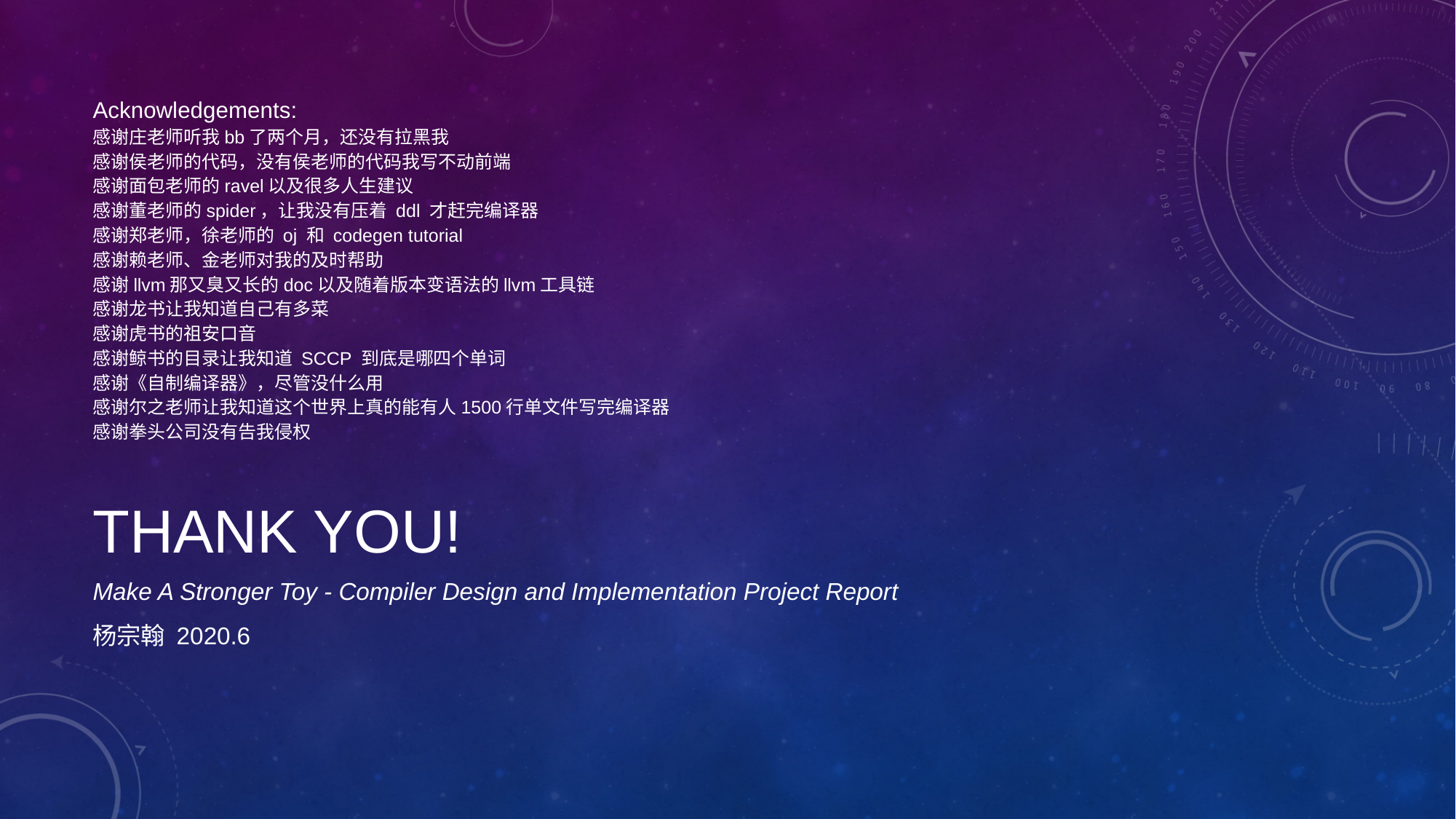

Acknowledgements:
感谢庄老师听我bb了两个月，还没有拉黑我
感谢侯老师的代码，没有侯老师的代码我写不动前端
感谢面包老师的ravel以及很多人生建议
感谢董老师的spider，让我没有压着 ddl 才赶完编译器
感谢郑老师，徐老师的 oj 和 codegen tutorial
感谢赖老师、金老师对我的及时帮助
感谢llvm那又臭又长的doc以及随着版本变语法的llvm工具链
感谢龙书让我知道自己有多菜
感谢虎书的祖安口音
感谢鲸书的目录让我知道 SCCP 到底是哪四个单词
感谢《自制编译器》，尽管没什么用
感谢尔之老师让我知道这个世界上真的能有人1500行单文件写完编译器
感谢拳头公司没有告我侵权
# Thank you!
Make A Stronger Toy - Compiler Design and Implementation Project Report
杨宗翰 2020.6